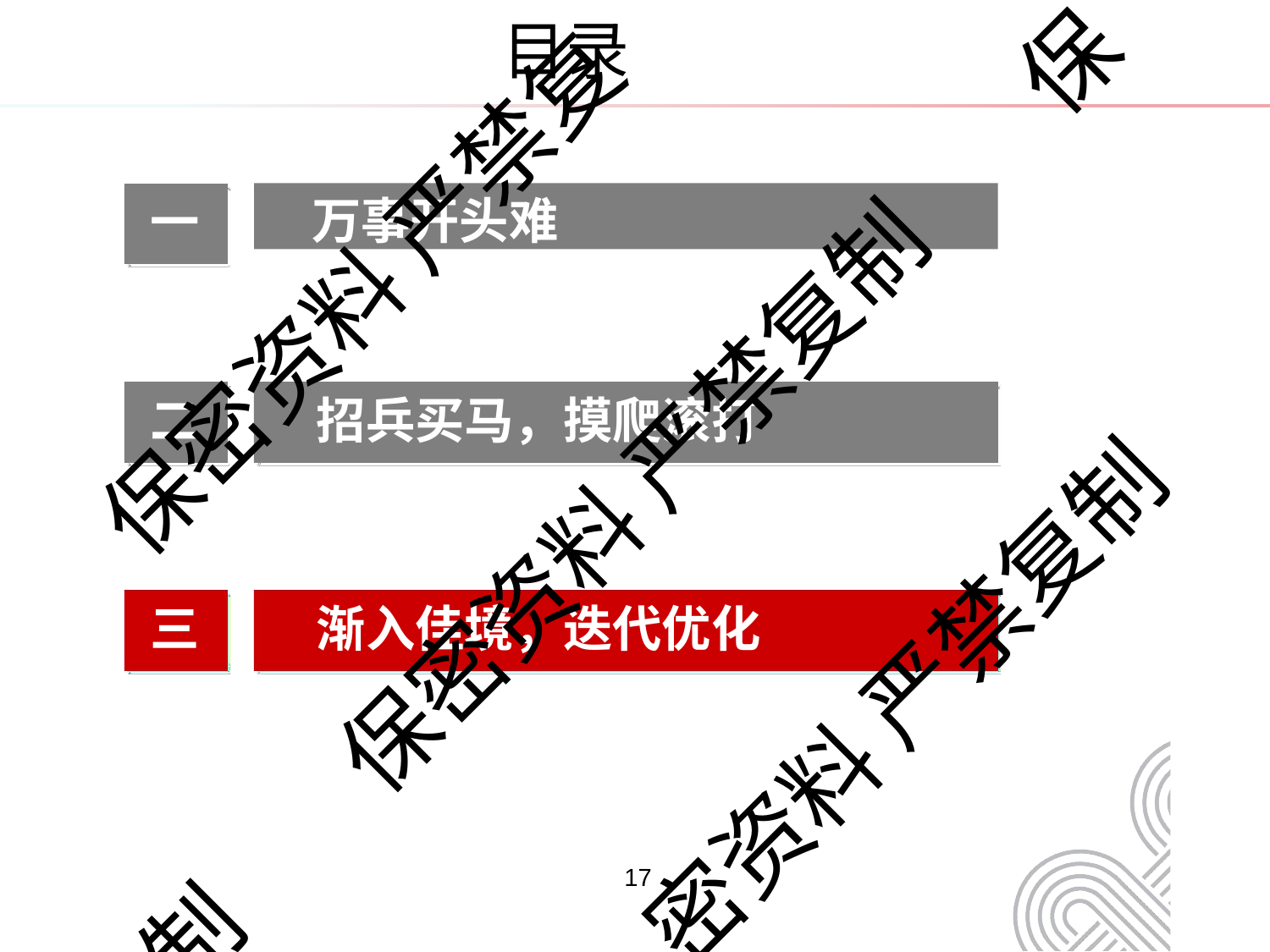

保
# 目录

万事开头难

一
保密资料 严禁复

二
招兵买马，摸爬滚打
保密资料 严禁复制

三
渐入佳境，迭代优化
密资料 严禁复制

17
制